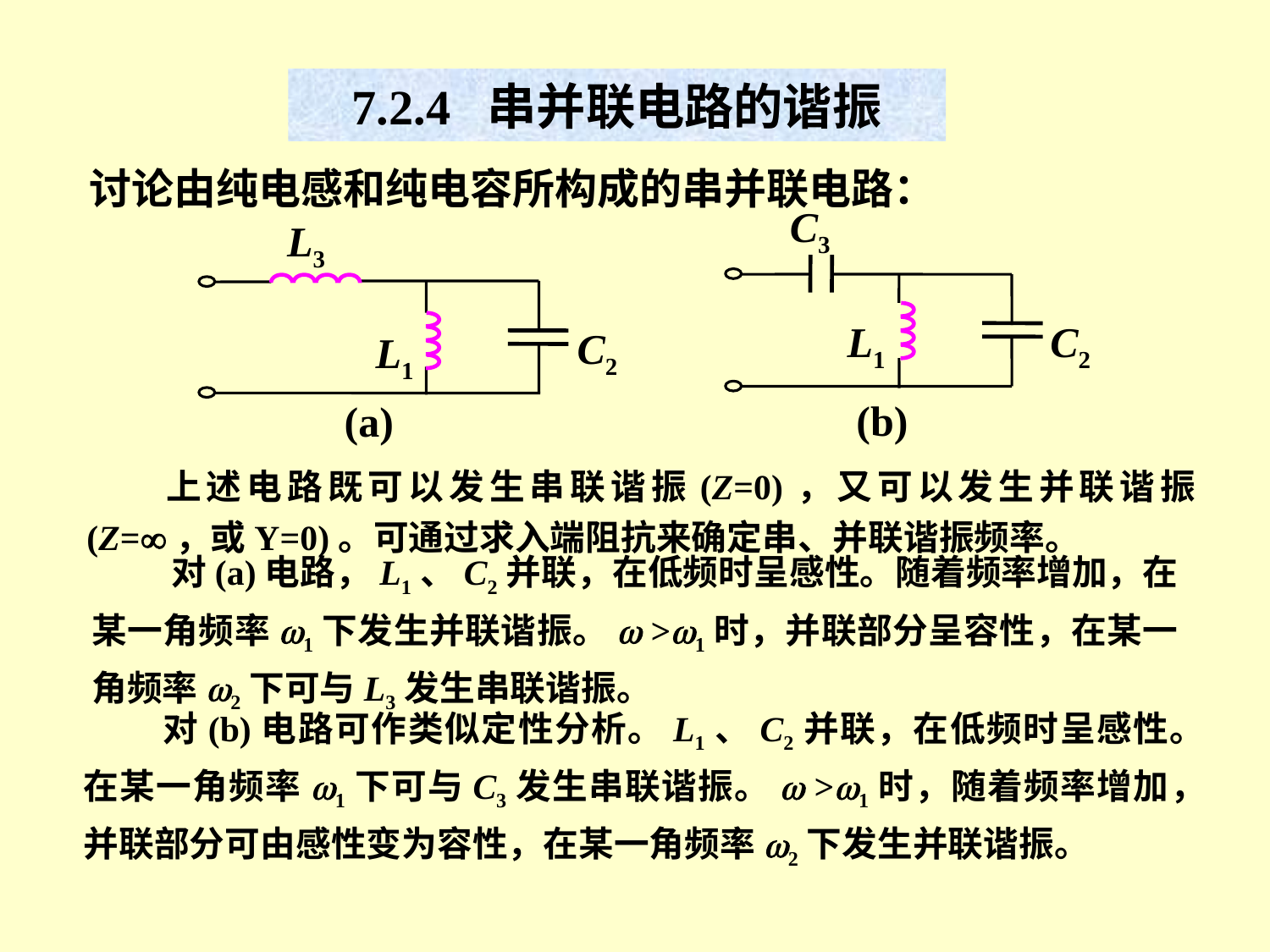

7.2.4  串并联电路的谐振
讨论由纯电感和纯电容所构成的串并联电路：
C3
L3

L1
C2

C2
L1

(b)
(a)
上述电路既可以发生串联谐振(Z=0)，又可以发生并联谐振(Z=∞，或Y=0)。可通过求入端阻抗来确定串、并联谐振频率。
对(a)电路，L1、C2并联，在低频时呈感性。随着频率增加，在某一角频率ω1下发生并联谐振。ω >ω1时，并联部分呈容性，在某一角频率ω2下可与L3发生串联谐振。
对(b)电路可作类似定性分析。L1、C2并联，在低频时呈感性。在某一角频率ω1下可与C3发生串联谐振。ω >ω1时，随着频率增加，并联部分可由感性变为容性，在某一角频率ω2下发生并联谐振。